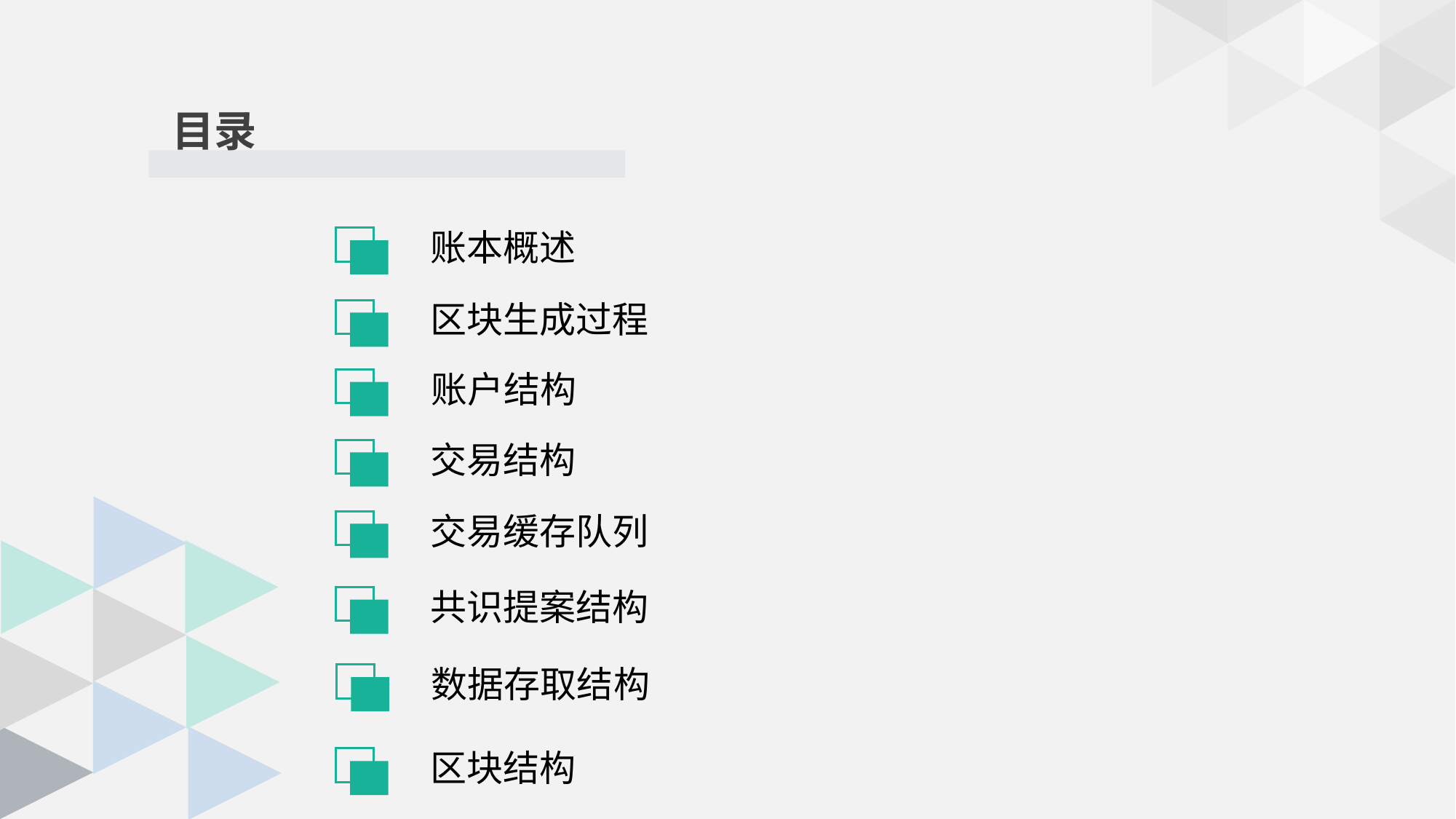

目录

账本概述

区块生成过程

账户结构

交易结构

交易缓存队列

共识提案结构

数据存取结构

区块结构